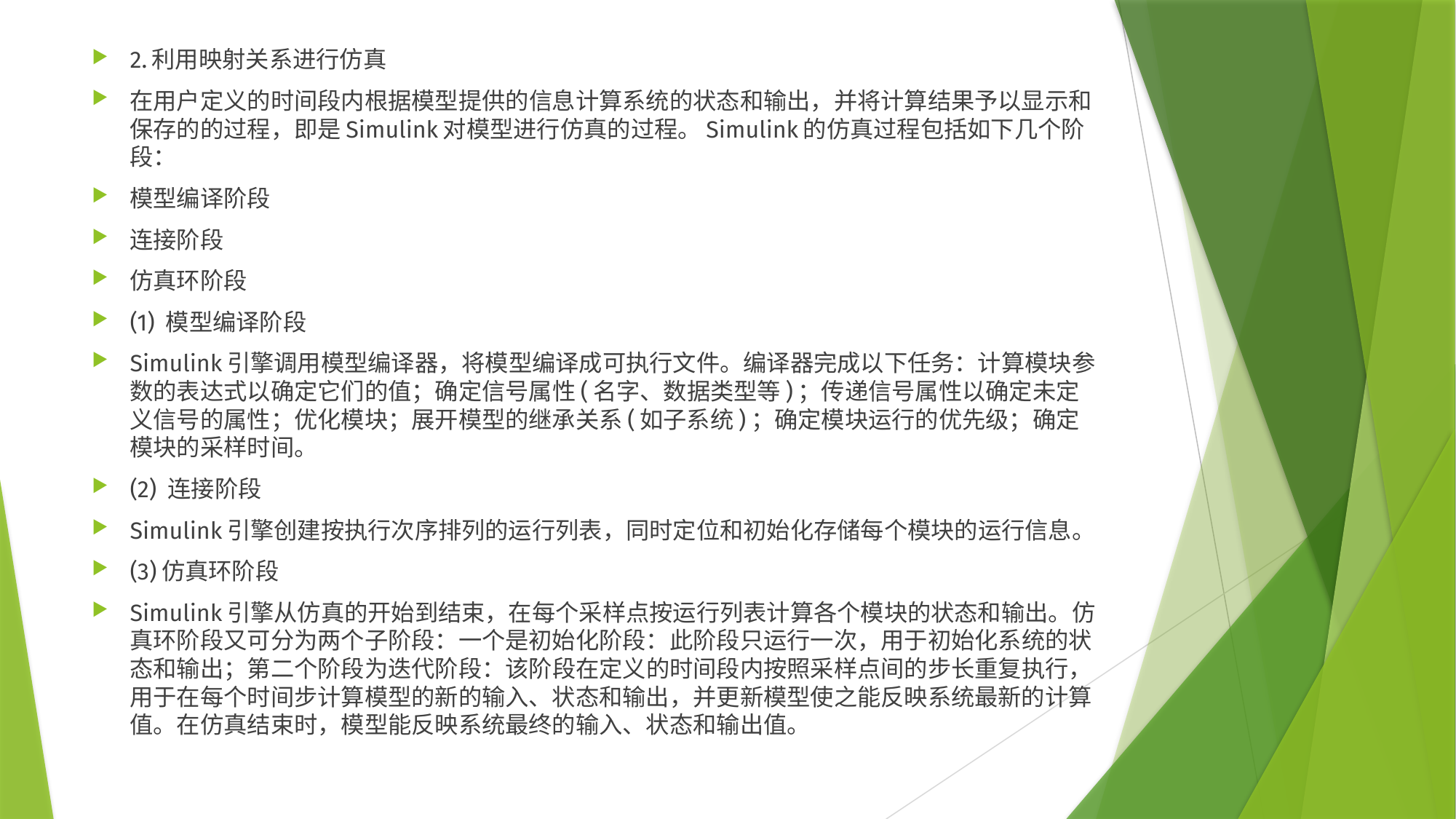

2.利用映射关系进行仿真
在用户定义的时间段内根据模型提供的信息计算系统的状态和输出，并将计算结果予以显示和保存的的过程，即是Simulink对模型进行仿真的过程。Simulink的仿真过程包括如下几个阶段：
模型编译阶段
连接阶段
仿真环阶段
(1) 模型编译阶段
Simulink引擎调用模型编译器，将模型编译成可执行文件。编译器完成以下任务：计算模块参数的表达式以确定它们的值；确定信号属性(名字、数据类型等)；传递信号属性以确定未定义信号的属性；优化模块；展开模型的继承关系(如子系统)；确定模块运行的优先级；确定模块的采样时间。
(2) 连接阶段
Simulink引擎创建按执行次序排列的运行列表，同时定位和初始化存储每个模块的运行信息。
(3)仿真环阶段
Simulink引擎从仿真的开始到结束，在每个采样点按运行列表计算各个模块的状态和输出。仿真环阶段又可分为两个子阶段：一个是初始化阶段：此阶段只运行一次，用于初始化系统的状态和输出；第二个阶段为迭代阶段：该阶段在定义的时间段内按照采样点间的步长重复执行，用于在每个时间步计算模型的新的输入、状态和输出，并更新模型使之能反映系统最新的计算值。在仿真结束时，模型能反映系统最终的输入、状态和输出值。